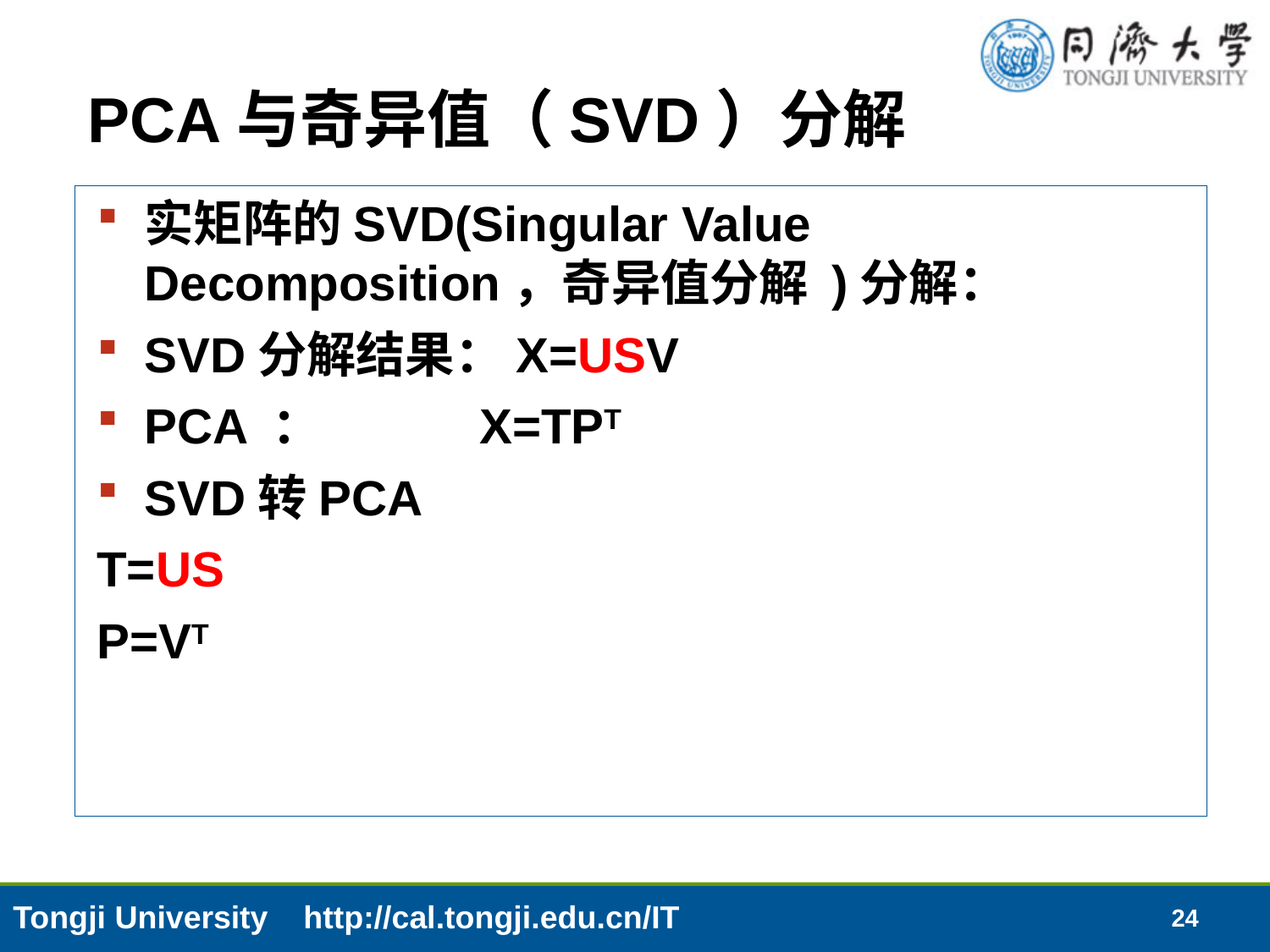

# PCA与奇异值（SVD）分解
实矩阵的SVD(Singular Value Decomposition，奇异值分解 )分解：
SVD分解结果：X=USV
PCA ：             X=TPT
SVD转PCA
T=US
P=VT